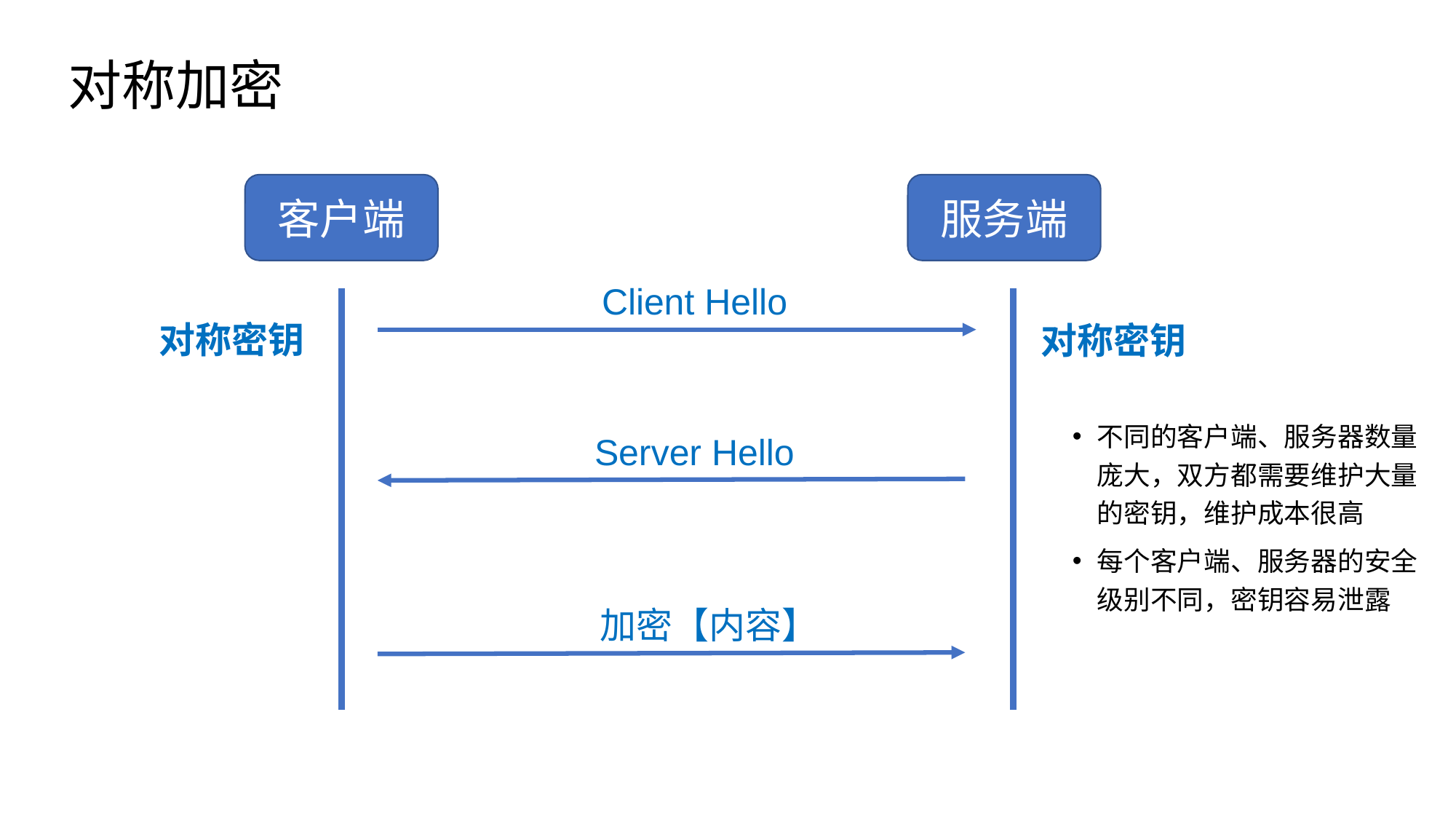

# 对称加密
客户端
服务端
Client Hello
对称密钥
对称密钥
不同的客户端、服务器数量庞大，双方都需要维护大量的密钥，维护成本很高
每个客户端、服务器的安全级别不同，密钥容易泄露
Server Hello
加密【内容】